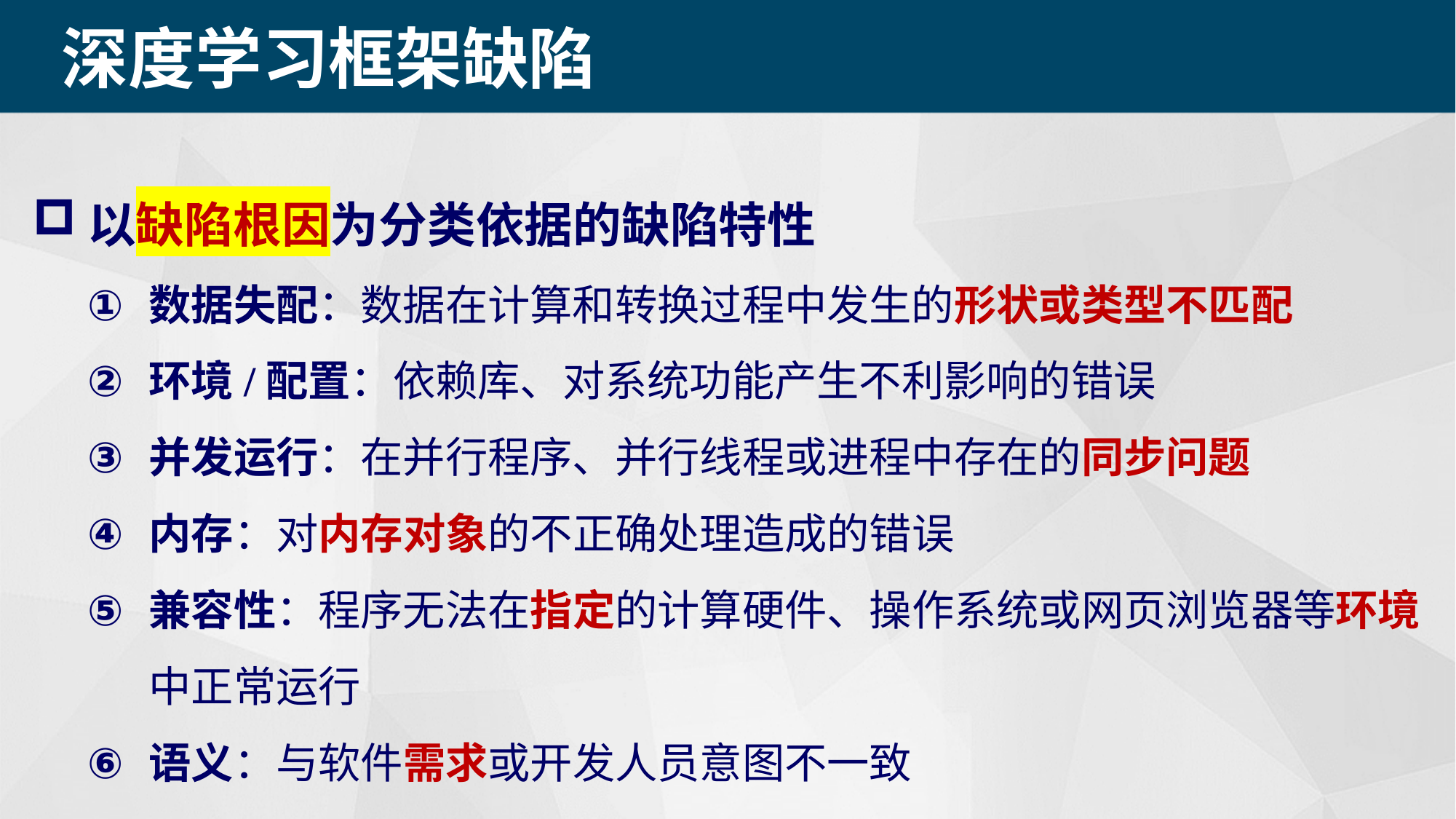

深度学习框架缺陷
以缺陷根因为分类依据的缺陷特性
数据失配：数据在计算和转换过程中发生的形状或类型不匹配
环境/配置：依赖库、对系统功能产生不利影响的错误
并发运行：在并行程序、并行线程或进程中存在的同步问题
内存：对内存对象的不正确处理造成的错误
兼容性：程序无法在指定的计算硬件、操作系统或网页浏览器等环境中正常运行
语义：与软件需求或开发人员意图不一致